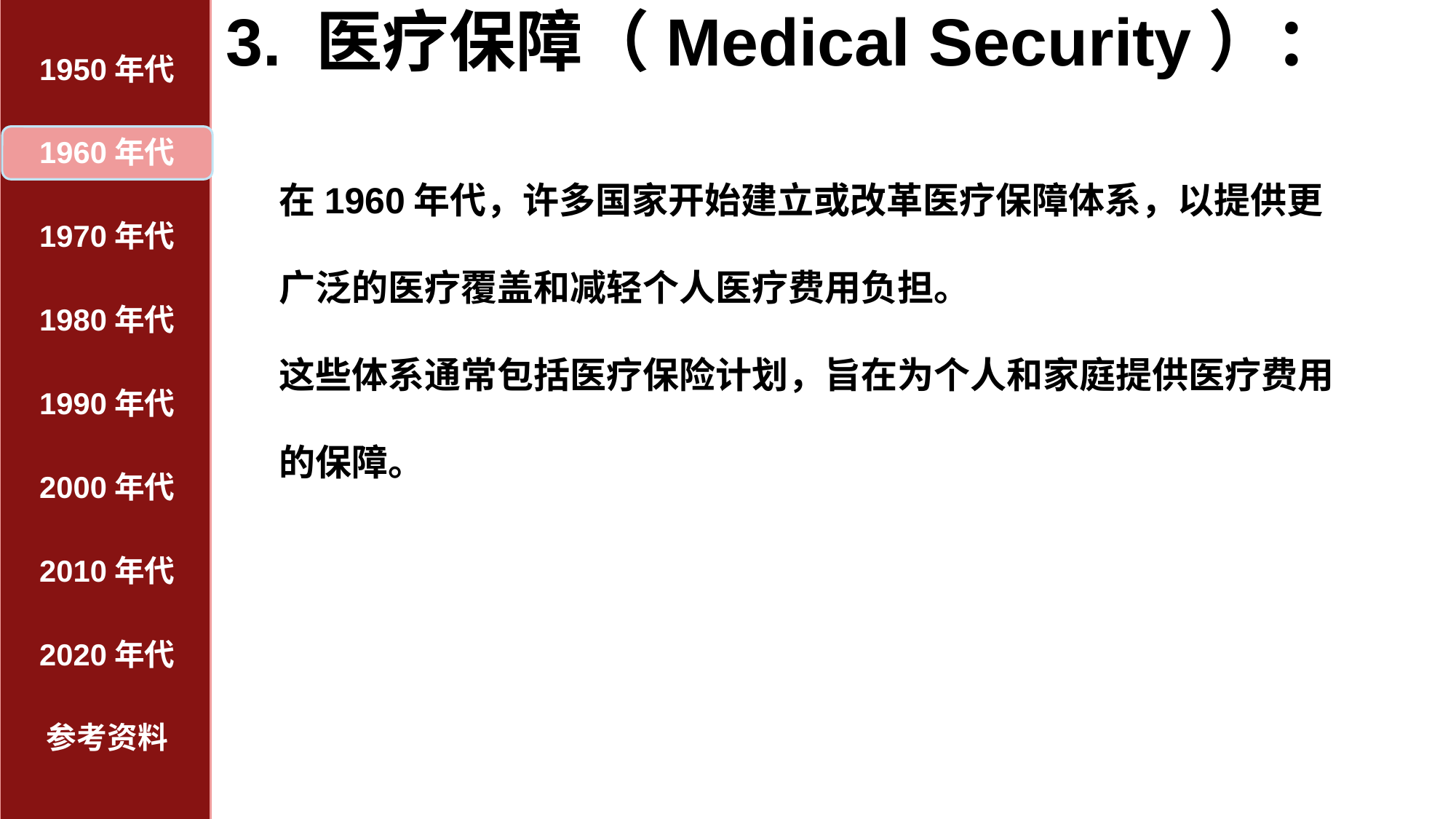

# 3. 医疗保障（Medical Security）：

1950年代

1960年代
在1960年代，许多国家开始建立或改革医疗保障体系，以提供更广泛的医疗覆盖和减轻个人医疗费用负担。
这些体系通常包括医疗保险计划，旨在为个人和家庭提供医疗费用的保障。
1970年代
1980年代

1990年代

2000年代
2010年代
2020年代
参考资料